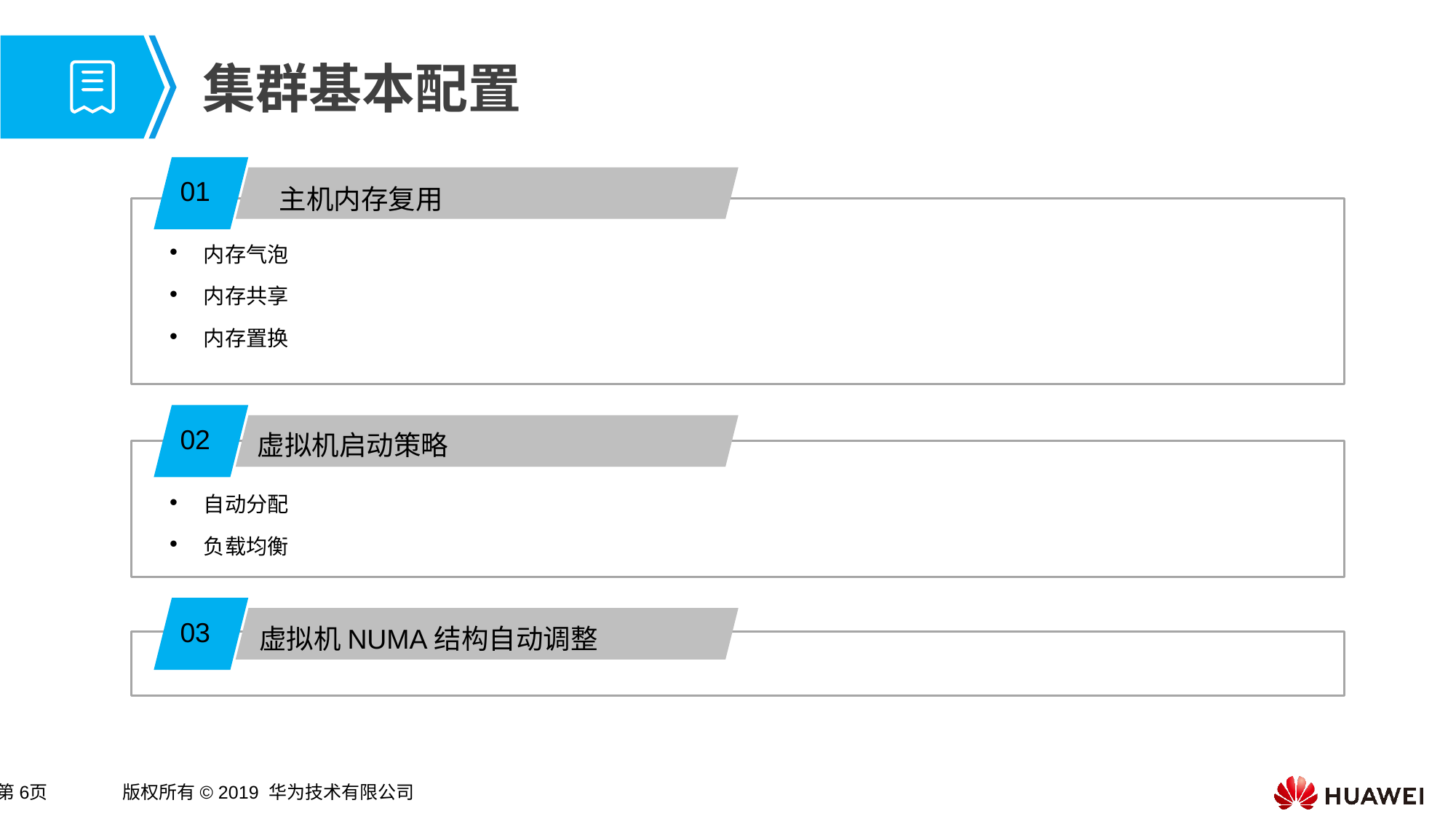

# 集群基本配置
01
主机内存复用

内存气泡
内存共享
内存置换
02
虚拟机启动策略

自动分配
负载均衡
03
虚拟机NUMA结构自动调整